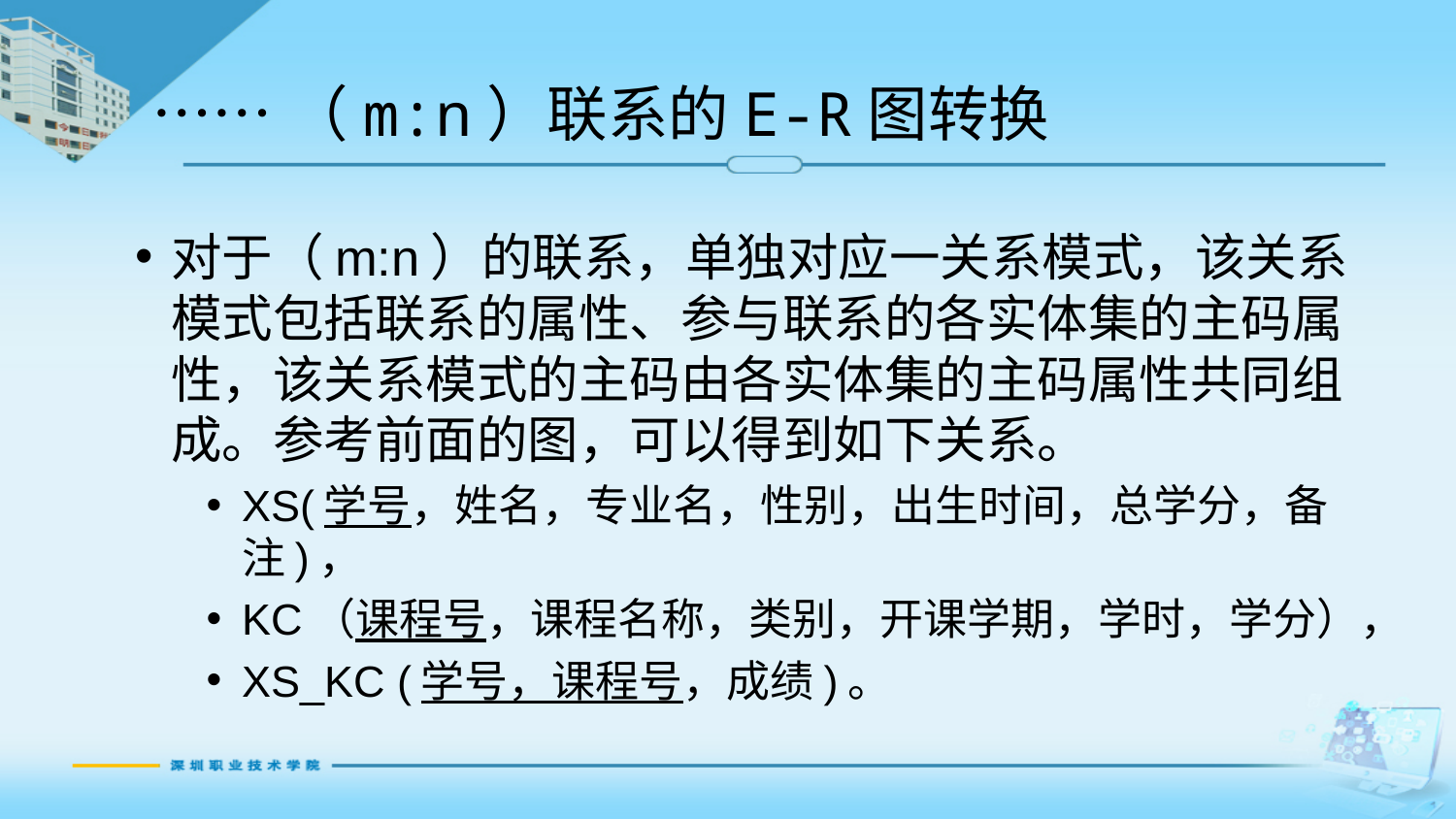

# ……（m:n）联系的E-R图转换
对于（m:n）的联系，单独对应一关系模式，该关系模式包括联系的属性、参与联系的各实体集的主码属性，该关系模式的主码由各实体集的主码属性共同组成。参考前面的图，可以得到如下关系。
XS(学号，姓名，专业名，性别，出生时间，总学分，备注)，
KC（课程号，课程名称，类别，开课学期，学时，学分），
XS_KC (学号，课程号，成绩)。